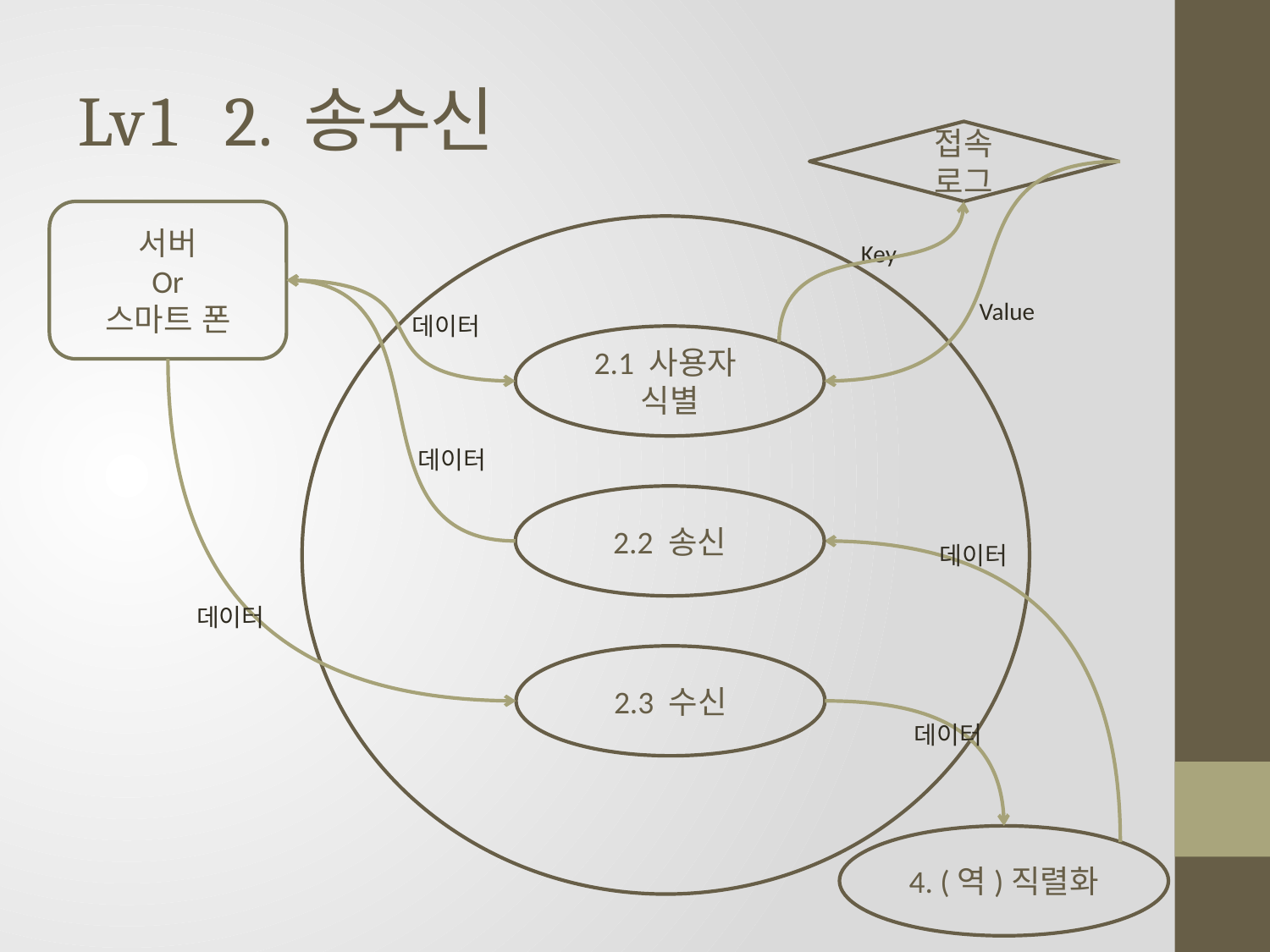

# Lv1   2. 송수신
접속
로그
서버
Or
스마트 폰

Key
Value
데이터
2.1 사용자
식별
데이터
2.2 송신
데이터
데이터
2.3 수신
데이터
4. (역)직렬화